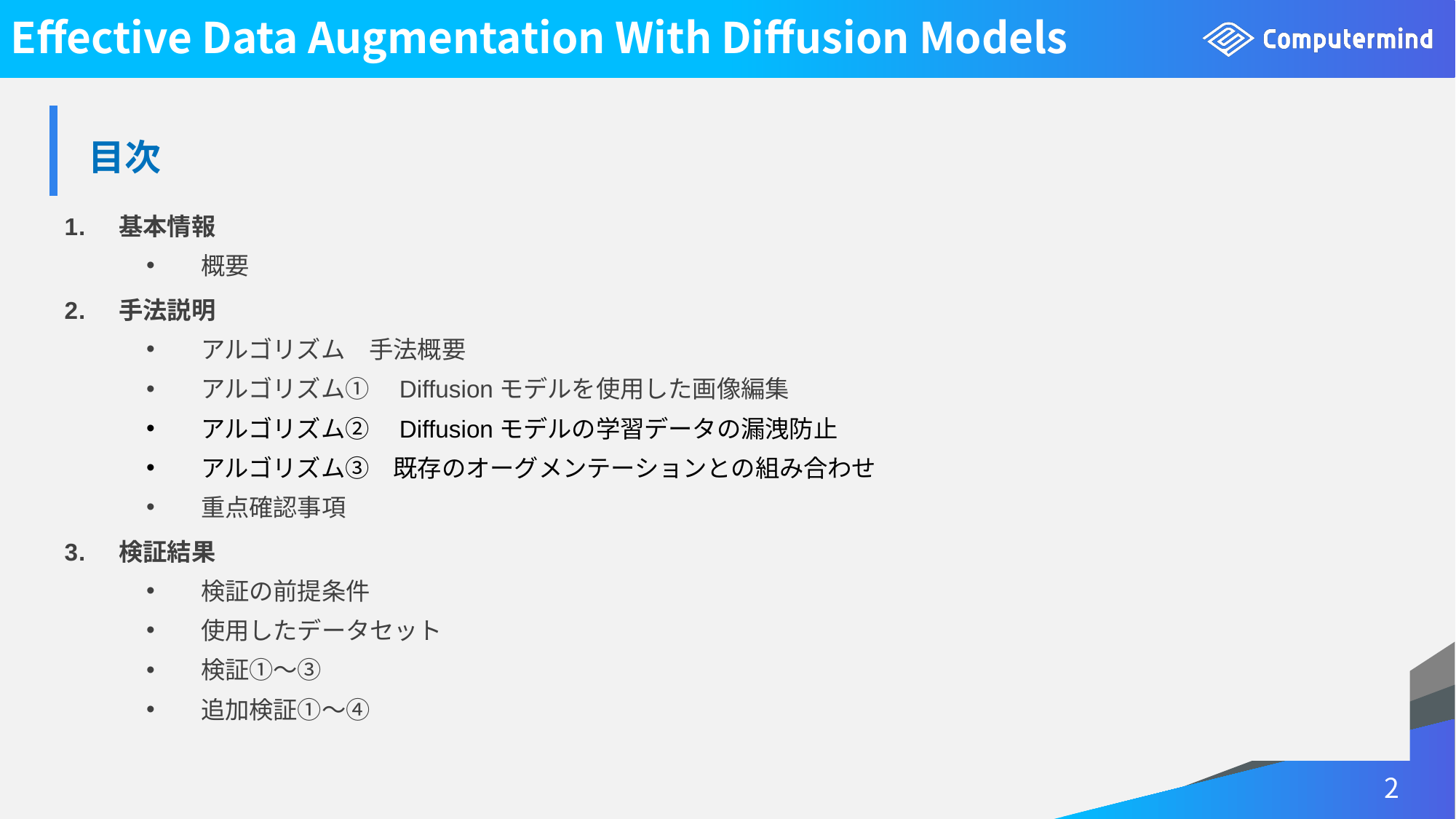

# Effective Data Augmentation With Diffusion Models
| 目次 |
| --- |
基本情報
概要
手法説明
アルゴリズム　手法概要
アルゴリズム①　Diffusionモデルを使用した画像編集
アルゴリズム②　Diffusionモデルの学習データの漏洩防止
アルゴリズム③　既存のオーグメンテーションとの組み合わせ
重点確認事項
検証結果
検証の前提条件
使用したデータセット
検証①～③
追加検証①～④
2